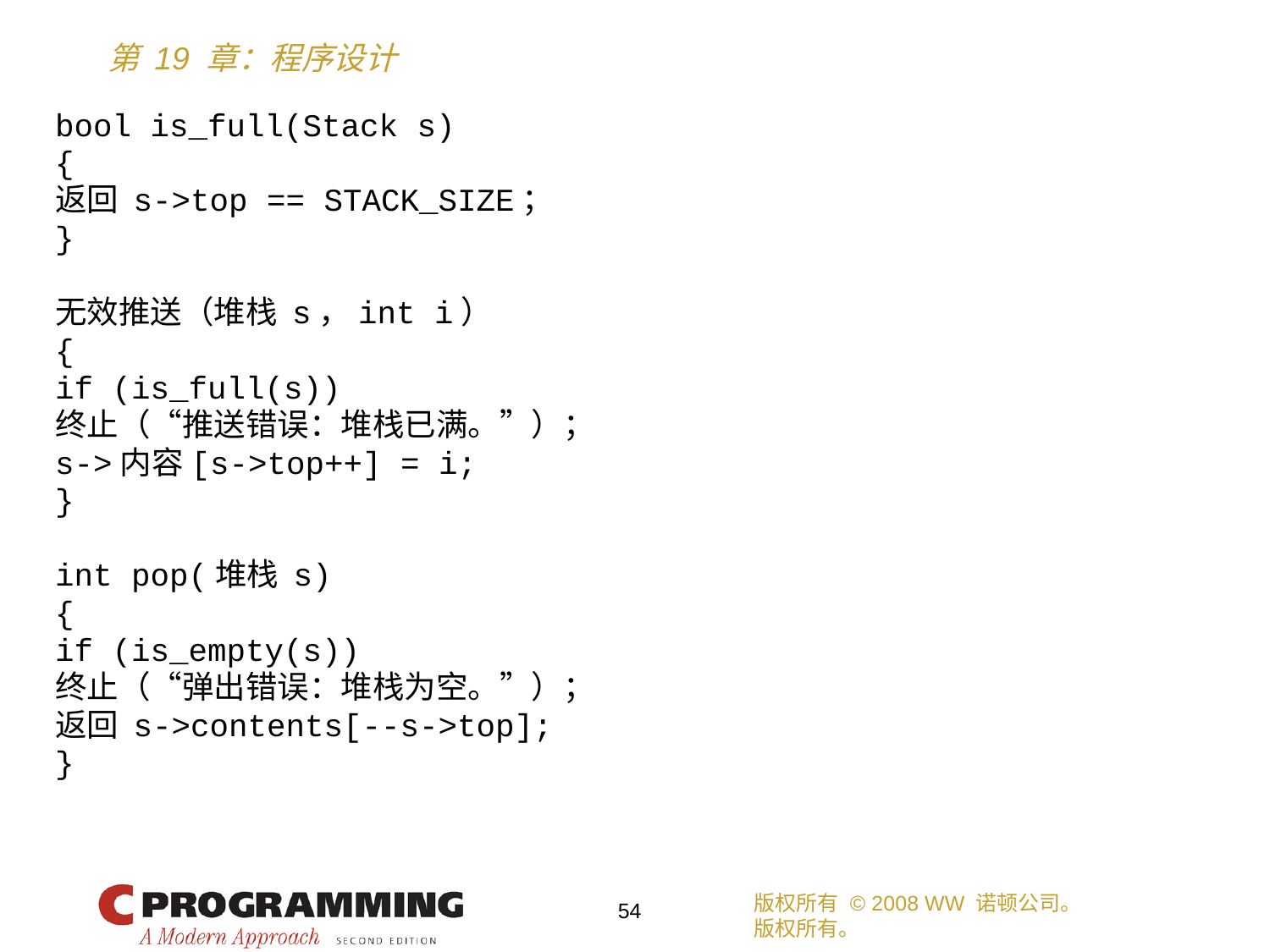

bool is_full(Stack s)
{
返回 s->top == STACK_SIZE；
}

无效推送（堆栈 s，int i）
{
if (is_full(s))
终止（“推送错误：堆栈已满。”）；
s->内容[s->top++] = i;
}

int pop(堆栈 s)
{
if (is_empty(s))
终止（“弹出错误：堆栈为空。”）；
返回 s->contents[--s->top];
}
版权所有 © 2008 WW 诺顿公司。
版权所有。
54